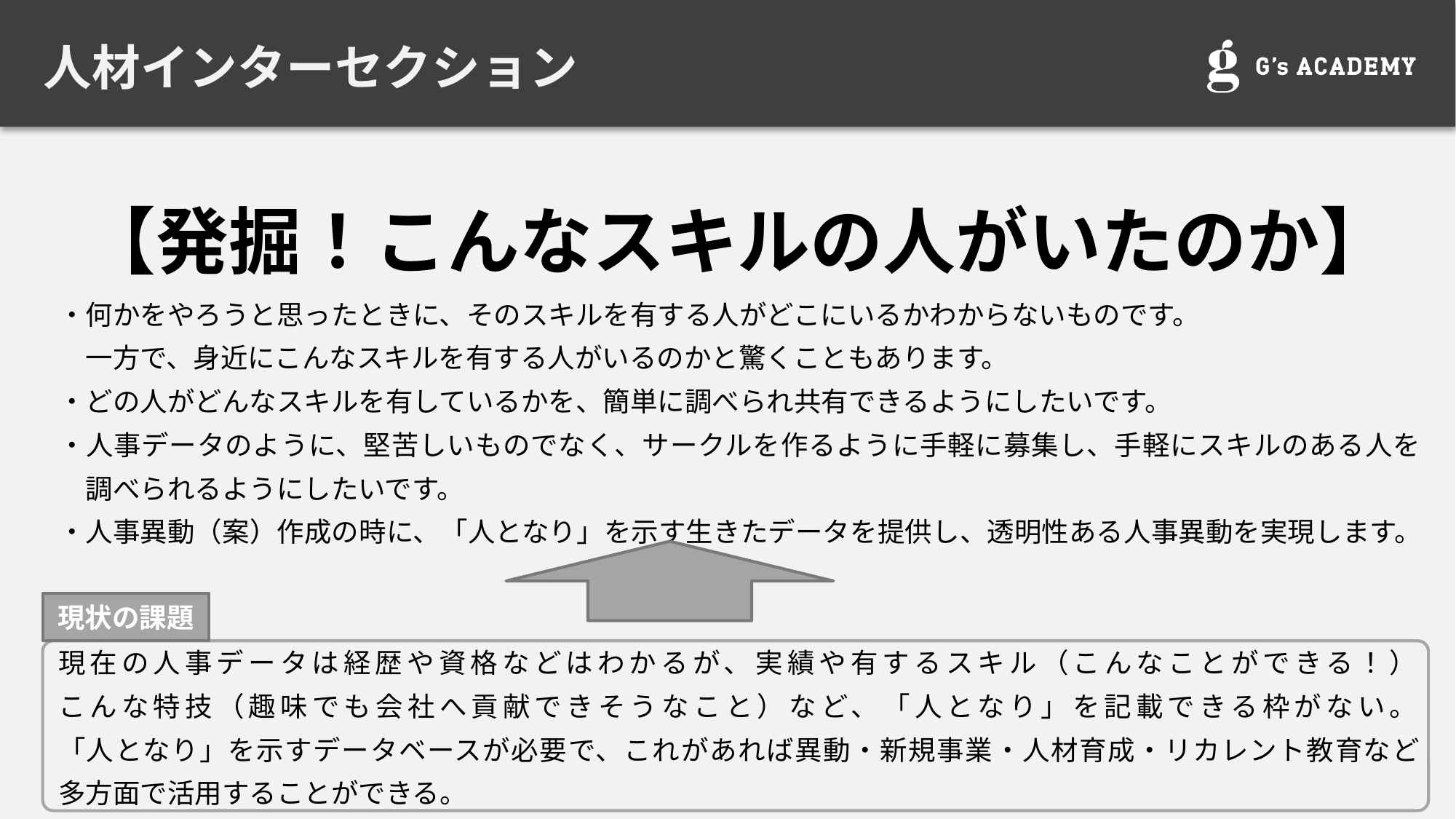

# 人材インターセクション
【発掘！こんなスキルの人がいたのか】
・何かをやろうと思ったときに、そのスキルを有する人がどこにいるかわからないものです。
　一方で、身近にこんなスキルを有する人がいるのかと驚くこともあります。
・どの人がどんなスキルを有しているかを、簡単に調べられ共有できるようにしたいです。
・人事データのように、堅苦しいものでなく、サークルを作るように手軽に募集し、手軽にスキルのある人を
　調べられるようにしたいです。
・人事異動（案）作成の時に、「人となり」を示す生きたデータを提供し、透明性ある人事異動を実現します。

現在の人事データは経歴や資格などはわかるが、実績や有するスキル（こんなことができる！）
こんな特技（趣味でも会社へ貢献できそうなこと）など、「人となり」を記載できる枠がない。
「人となり」を示すデータベースが必要で、これがあれば異動・新規事業・人材育成・リカレント教育など
多方面で活用することができる。

現状の課題